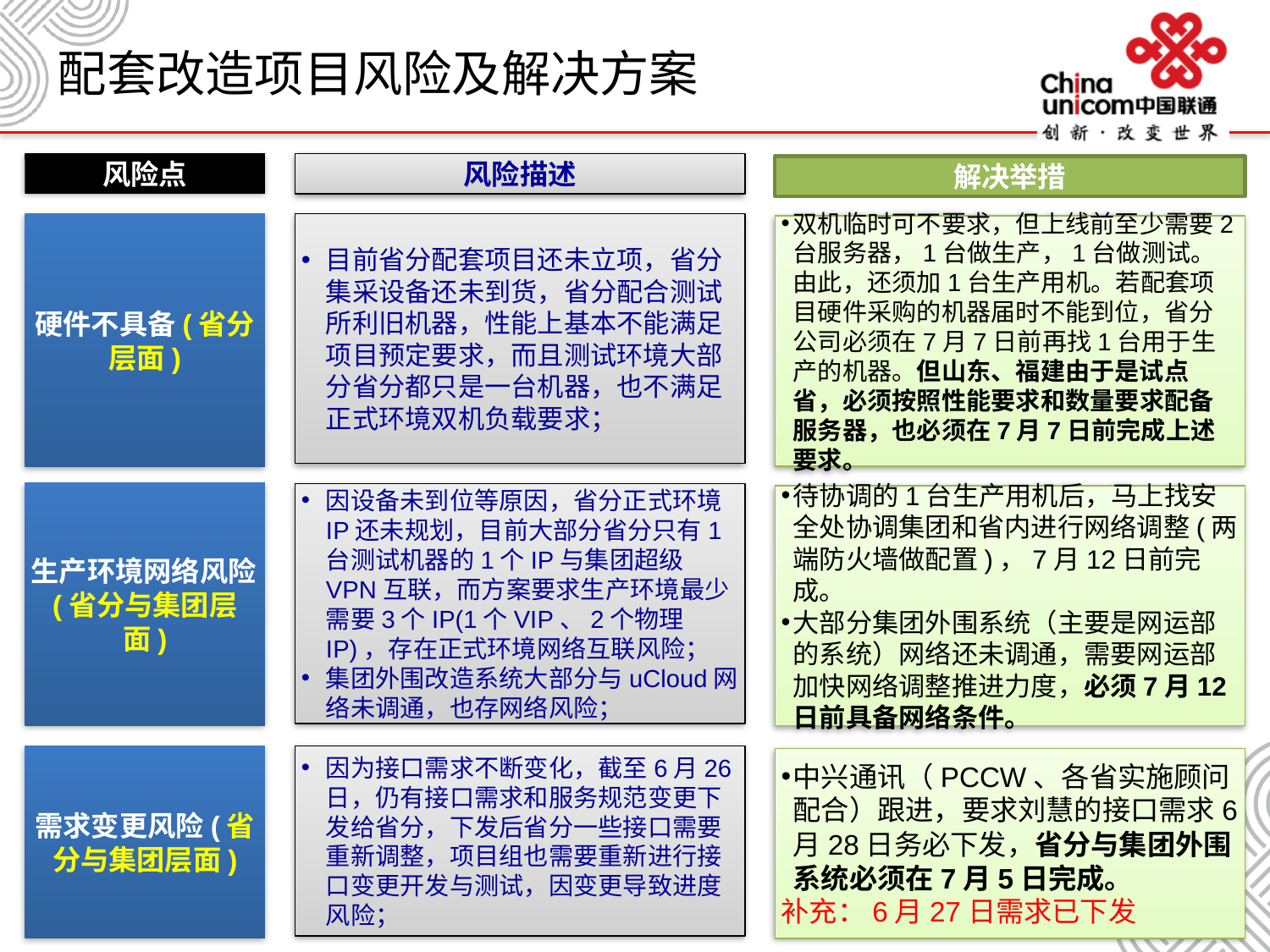

配套改造项目风险及解决方案
风险描述
风险点
解决举措
硬件不具备(省分层面)
目前省分配套项目还未立项，省分集采设备还未到货，省分配合测试所利旧机器，性能上基本不能满足项目预定要求，而且测试环境大部分省分都只是一台机器，也不满足正式环境双机负载要求；
双机临时可不要求，但上线前至少需要2台服务器，1台做生产，1台做测试。由此，还须加1台生产用机。若配套项目硬件采购的机器届时不能到位，省分公司必须在7月7日前再找1台用于生产的机器。但山东、福建由于是试点省，必须按照性能要求和数量要求配备服务器，也必须在7月7日前完成上述要求。
生产环境网络风险(省分与集团层面)
因设备未到位等原因，省分正式环境IP还未规划，目前大部分省分只有1台测试机器的1个IP与集团超级VPN互联，而方案要求生产环境最少需要3个IP(1个VIP、2个物理IP)，存在正式环境网络互联风险；
集团外围改造系统大部分与uCloud网络未调通，也存网络风险；
待协调的1台生产用机后，马上找安全处协调集团和省内进行网络调整(两端防火墙做配置)，7月12日前完成。
大部分集团外围系统（主要是网运部的系统）网络还未调通，需要网运部加快网络调整推进力度，必须7月12日前具备网络条件。
需求变更风险(省分与集团层面)
因为接口需求不断变化，截至6月26日，仍有接口需求和服务规范变更下发给省分，下发后省分一些接口需要重新调整，项目组也需要重新进行接口变更开发与测试，因变更导致进度风险；
中兴通讯（PCCW、各省实施顾问配合）跟进，要求刘慧的接口需求6月28日务必下发，省分与集团外围系统必须在7月5日完成。
补充：6月27日需求已下发